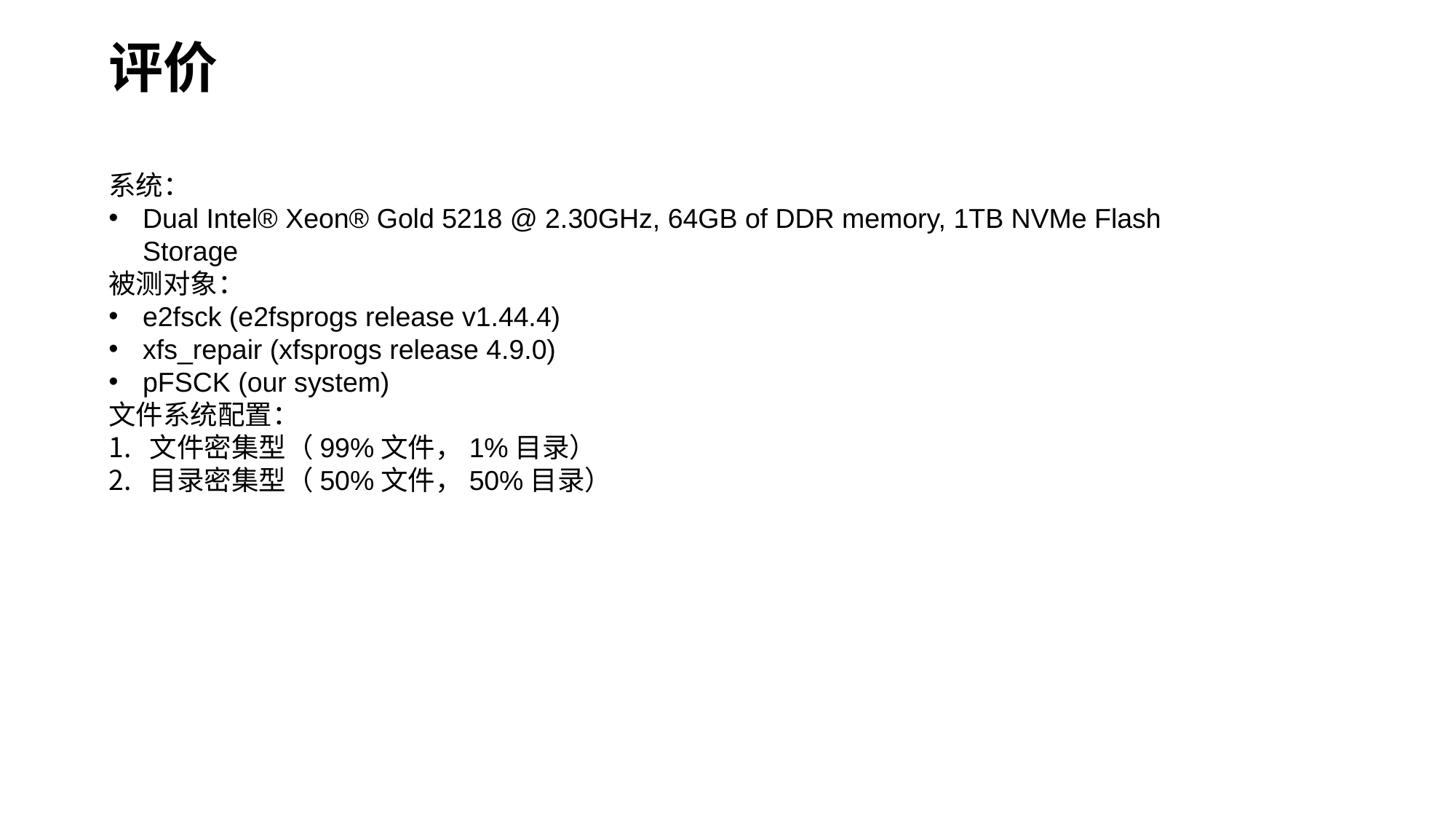

# 评价
系统：
Dual Intel® Xeon® Gold 5218 @ 2.30GHz, 64GB of DDR memory, 1TB NVMe Flash Storage
被测对象：
e2fsck (e2fsprogs release v1.44.4)
xfs_repair (xfsprogs release 4.9.0)
pFSCK (our system)
文件系统配置：
文件密集型（99%文件，1%目录）
目录密集型（50%文件，50%目录）